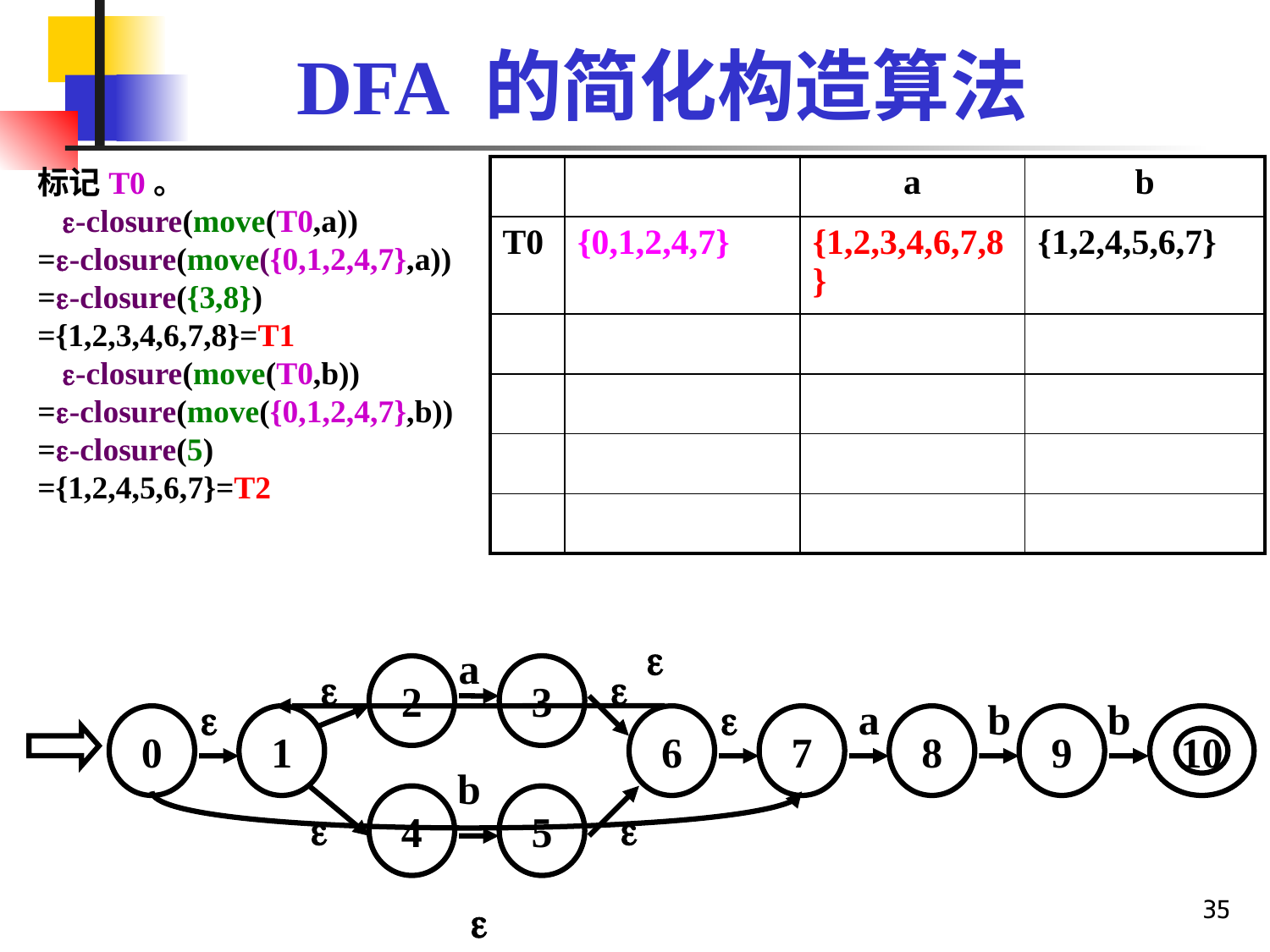

# DFA 的简化构造算法
标记T0。
   ε-closure(move(T0,a))
=ε-closure(move({0,1,2,4,7},a))
=ε-closure({3,8})
={1,2,3,4,6,7,8}=T1
   ε-closure(move(T0,b))
=ε-closure(move({0,1,2,4,7},b))
=ε-closure(5)
={1,2,4,5,6,7}=T2
|  |  | a | b |
| --- | --- | --- | --- |
| T0 | {0,1,2,4,7} | {1,2,3,4,6,7,8} | {1,2,4,5,6,7} |
|  |  |  |  |
|  |  |  |  |
|  |  |  |  |
|  |  |  |  |
ε
a
ε
2
3
ε
ε
ε
a
b
b

0
1

6
7
8
9
10

b

4
5

ε
ε

35
ε